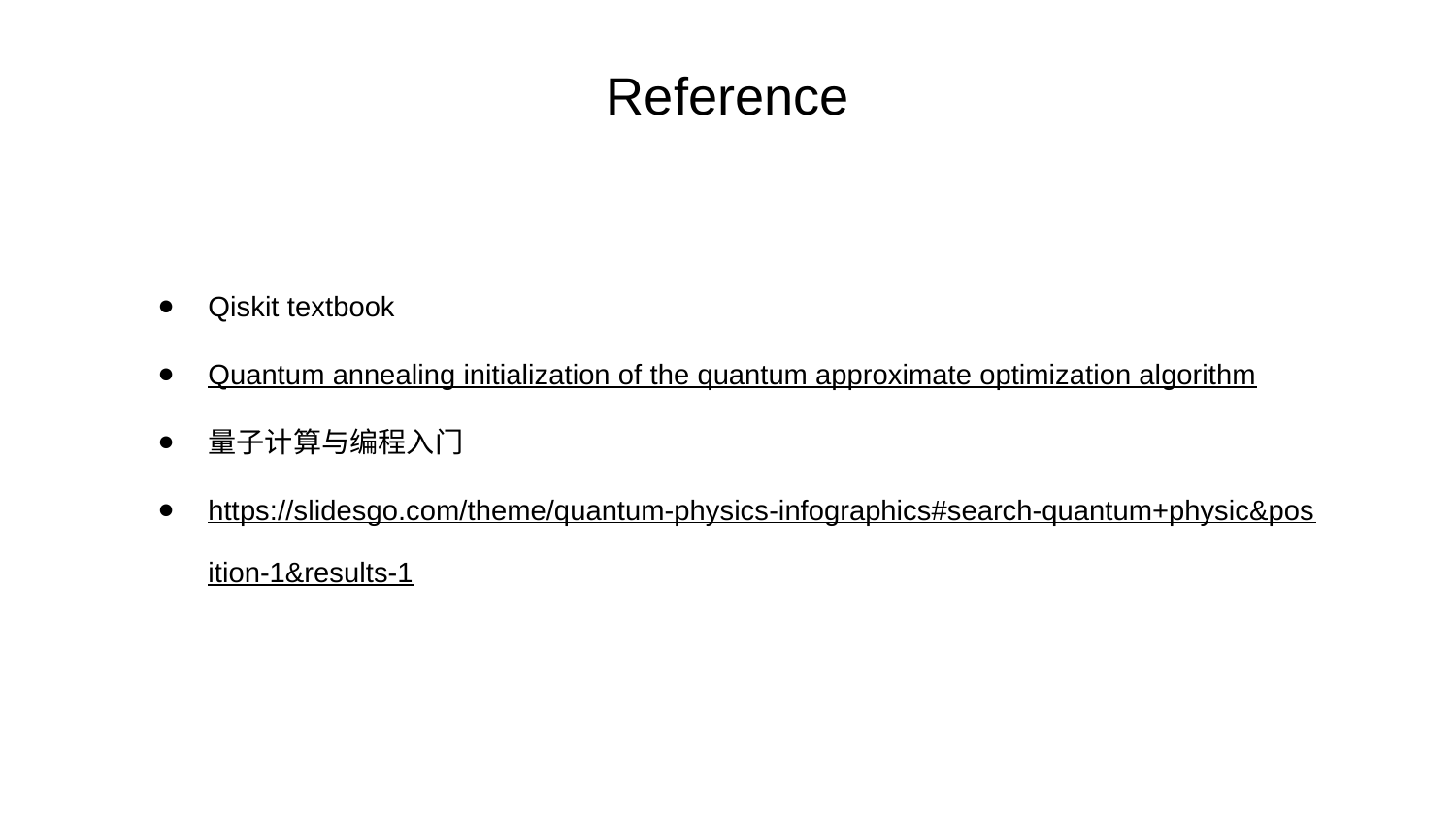

# Reference
Qiskit textbook
Quantum annealing initialization of the quantum approximate optimization algorithm
量子计算与编程入门
https://slidesgo.com/theme/quantum-physics-infographics#search-quantum+physic&position-1&results-1